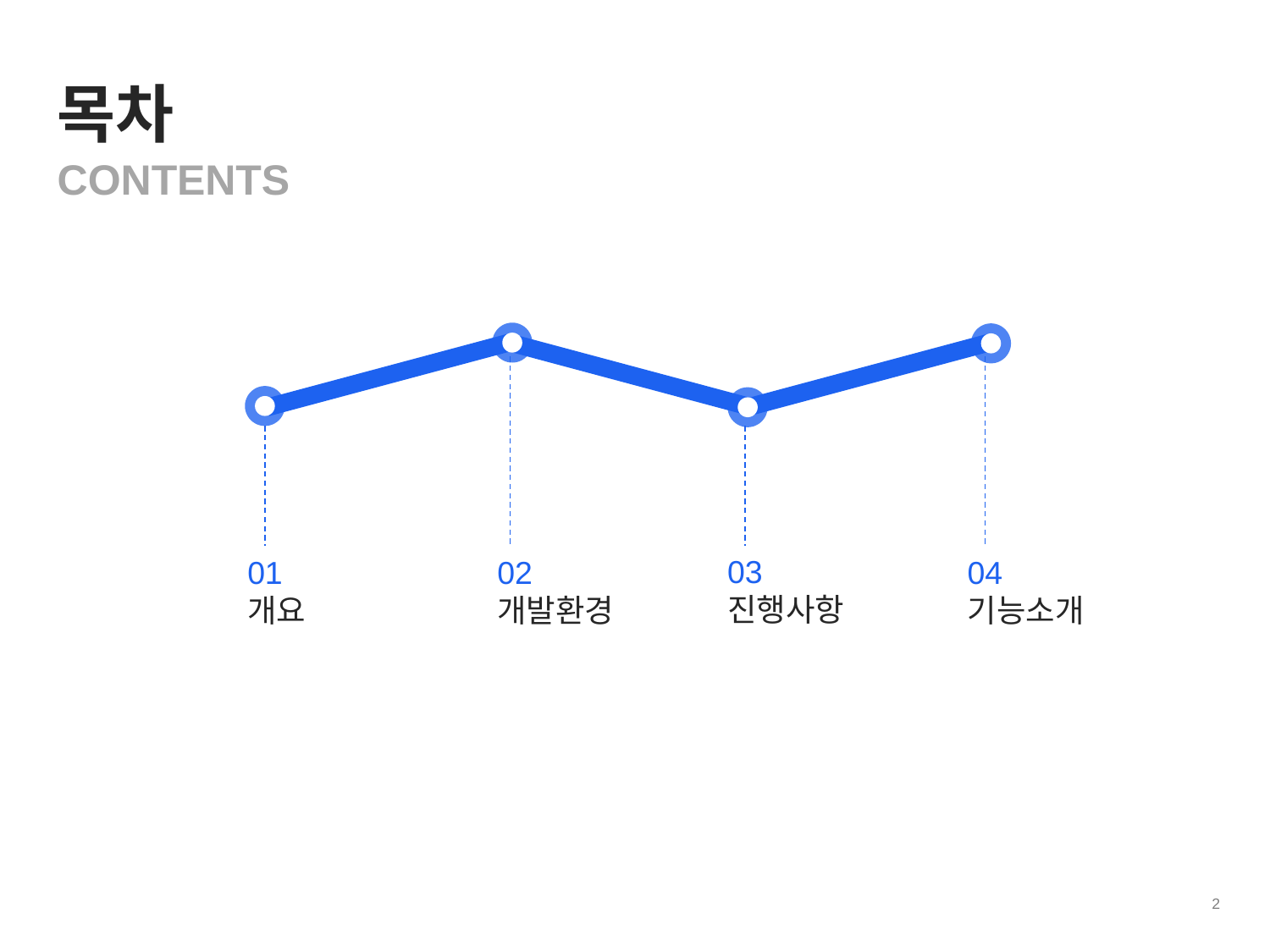

목차
CONTENTS

03
진행사항
01
개요
04
기능소개
02
개발환경